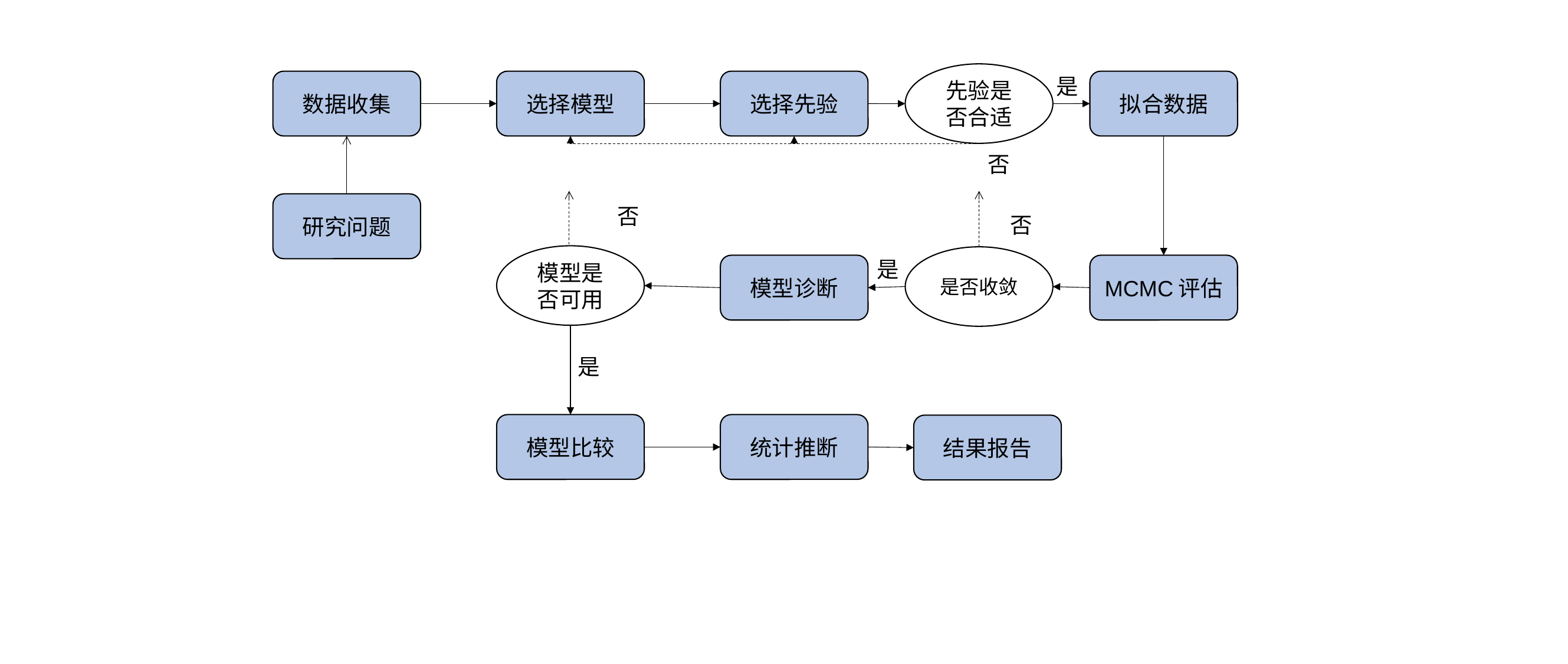

先验是否合适
是
数据收集
选择模型
选择先验
拟合数据
否
研究问题
否
否
模型是否可用
是否收敛
是
模型诊断
MCMC评估
是
模型比较
统计推断
结果报告